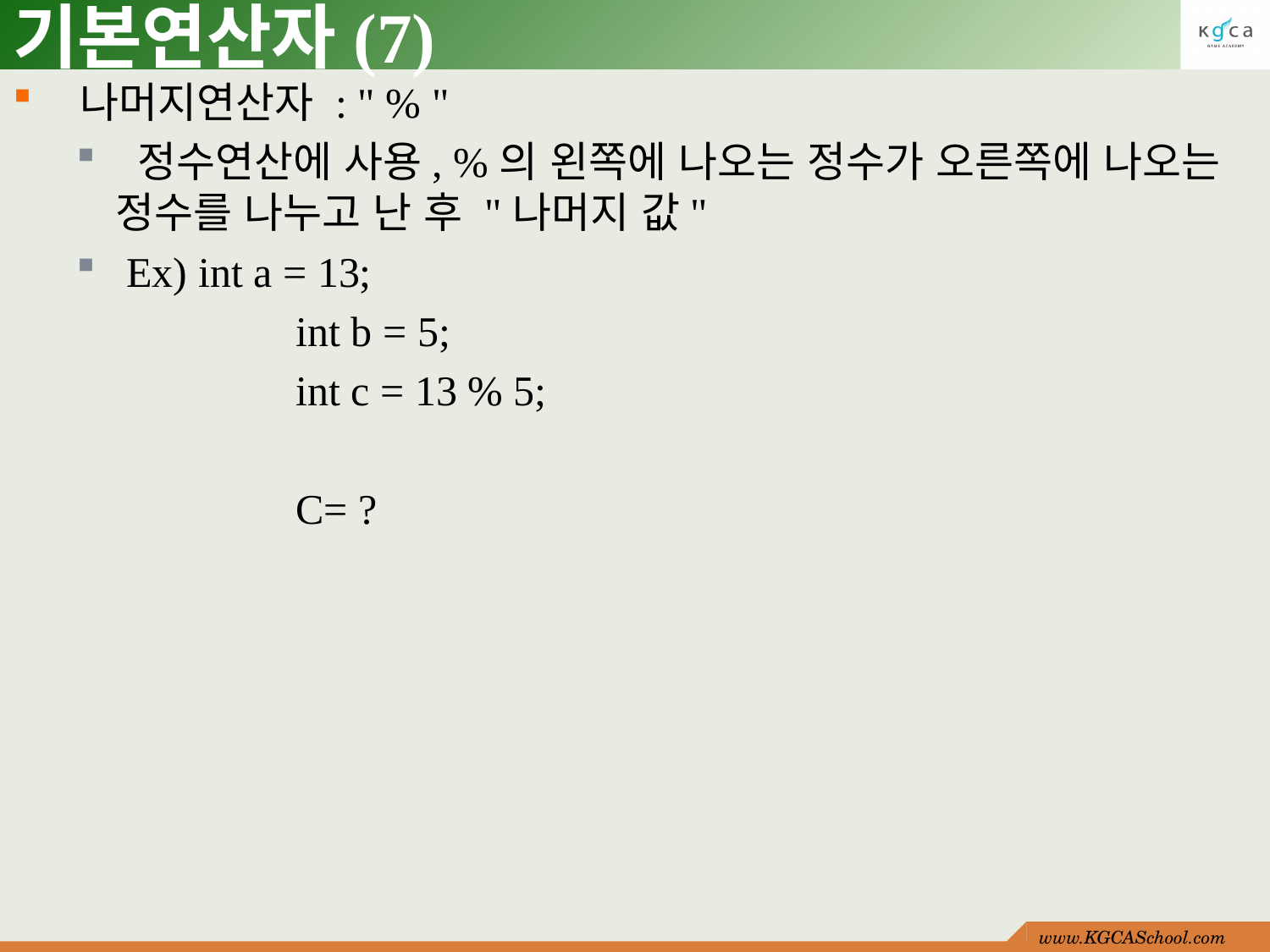

# 기본연산자(7)
 나머지연산자 : " % "
 정수연산에 사용, %의 왼쪽에 나오는 정수가 오른쪽에 나오는 정수를 나누고 난 후 "나머지 값"
 Ex) int a = 13;
		     int b = 5;
		     int c = 13 % 5;

		     C= ?